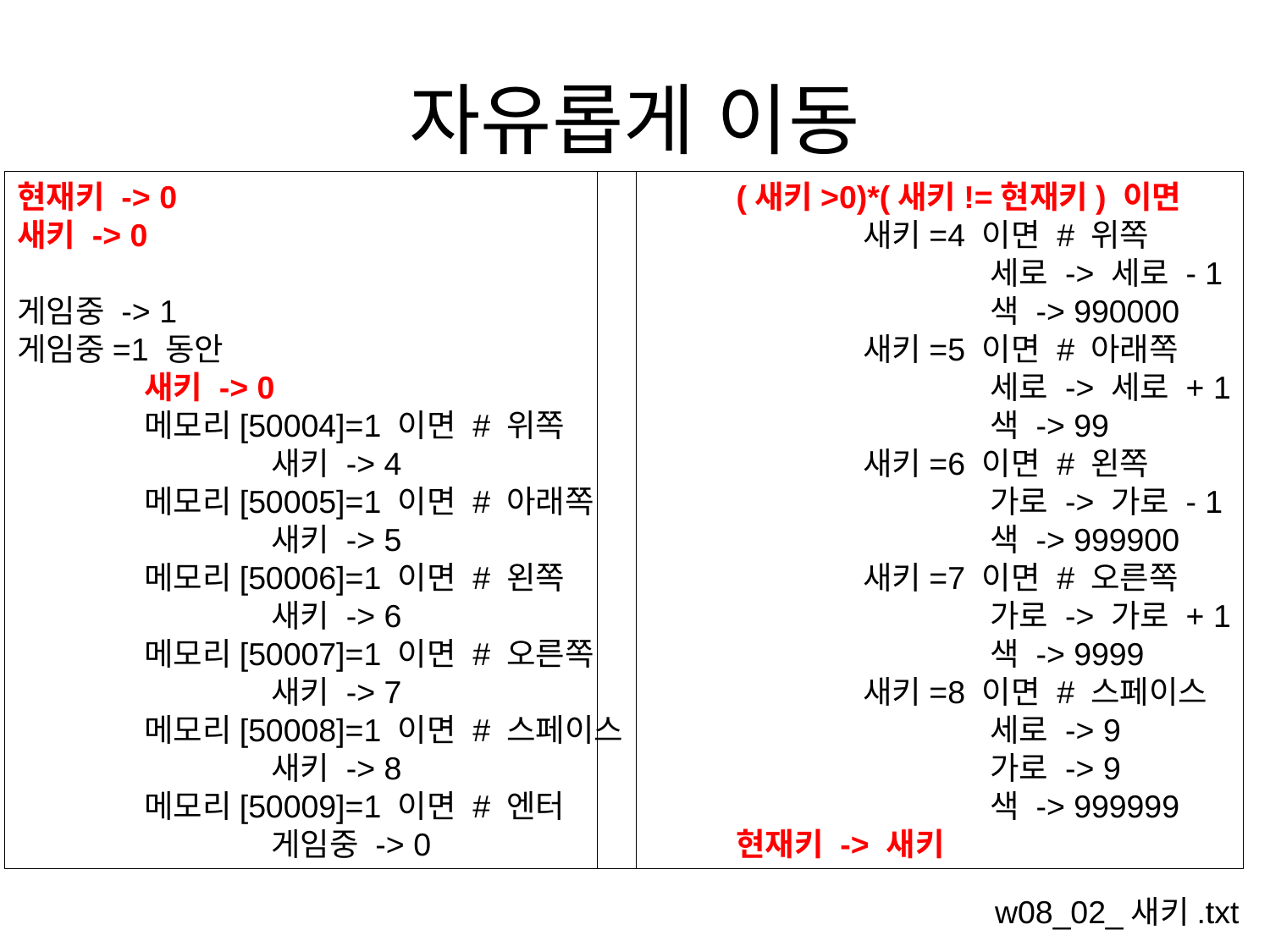

# 자유롭게 이동
현재키 -> 0
새키 -> 0

게임중 -> 1
게임중=1 동안
	새키 -> 0
	메모리[50004]=1 이면 # 위쪽
		새키 -> 4
	메모리[50005]=1 이면 # 아래쪽
		새키 -> 5
	메모리[50006]=1 이면 # 왼쪽
		새키 -> 6
	메모리[50007]=1 이면 # 오른쪽
		새키 -> 7
	메모리[50008]=1 이면 # 스페이스
		새키 -> 8
	메모리[50009]=1 이면 # 엔터
		게임중 -> 0
	(새키>0)*(새키!=현재키) 이면
		새키=4 이면 # 위쪽
			세로 -> 세로 - 1
			색 -> 990000
		새키=5 이면 # 아래쪽
			세로 -> 세로 + 1
			색 -> 99
		새키=6 이면 # 왼쪽
			가로 -> 가로 - 1
			색 -> 999900
		새키=7 이면 # 오른쪽
			가로 -> 가로 + 1
			색 -> 9999
		새키=8 이면 # 스페이스
			세로 -> 9
			가로 -> 9
			색 -> 999999
	현재키 -> 새키
w08_02_새키.txt